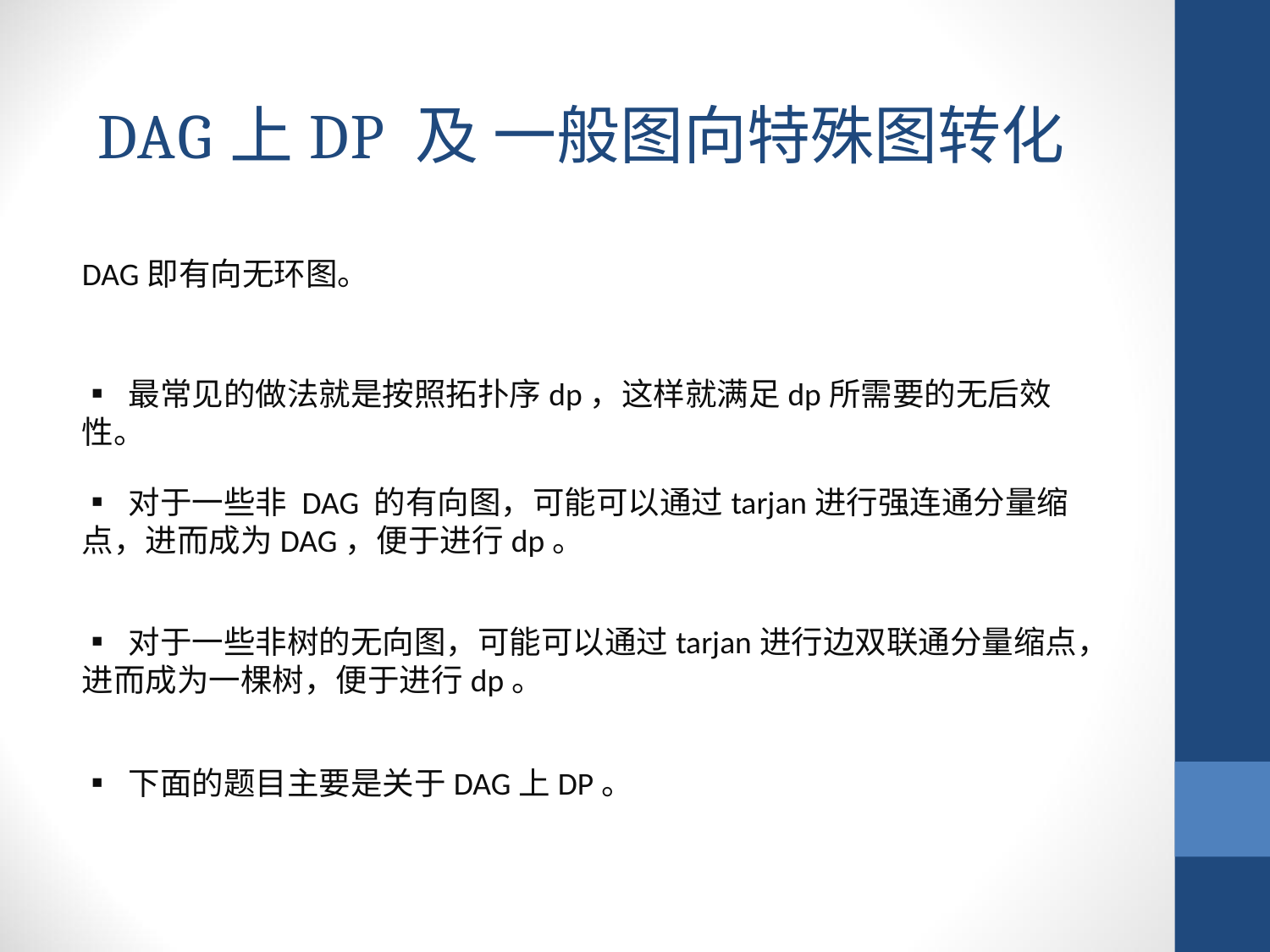

DAG上DP 及 一般图向特殊图转化
DAG即有向无环图。
▪ 最常见的做法就是按照拓扑序dp，这样就满足dp所需要的无后效性。
▪ 对于一些非 DAG 的有向图，可能可以通过tarjan进行强连通分量缩点，进而成为DAG，便于进行dp。
▪ 对于一些非树的无向图，可能可以通过tarjan进行边双联通分量缩点，进而成为一棵树，便于进行dp。
▪ 下面的题目主要是关于DAG上DP。